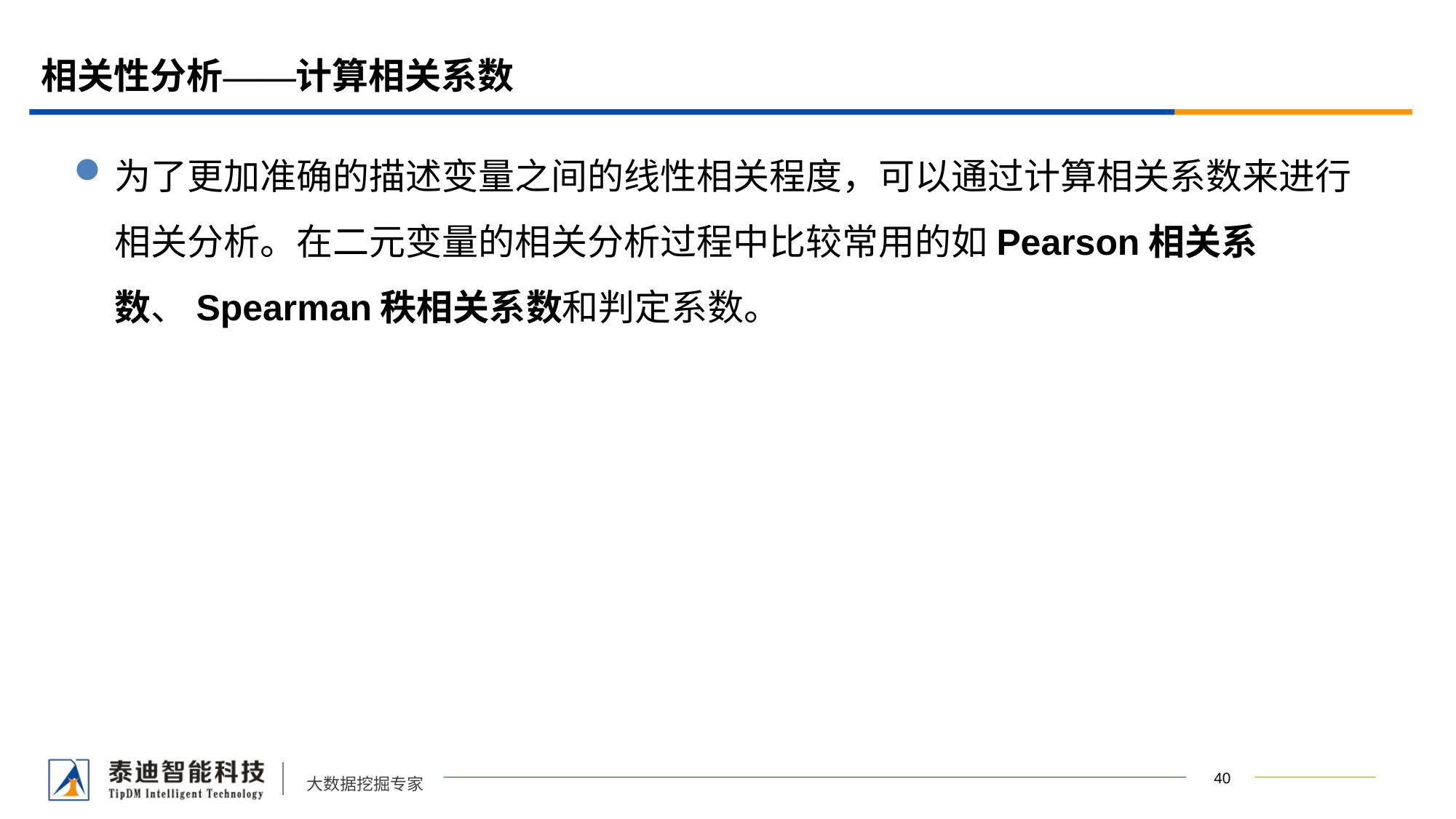

# 相关性分析——计算相关系数
为了更加准确的描述变量之间的线性相关程度，可以通过计算相关系数来进行相关分析。在二元变量的相关分析过程中比较常用的如Pearson相关系数、Spearman秩相关系数和判定系数。